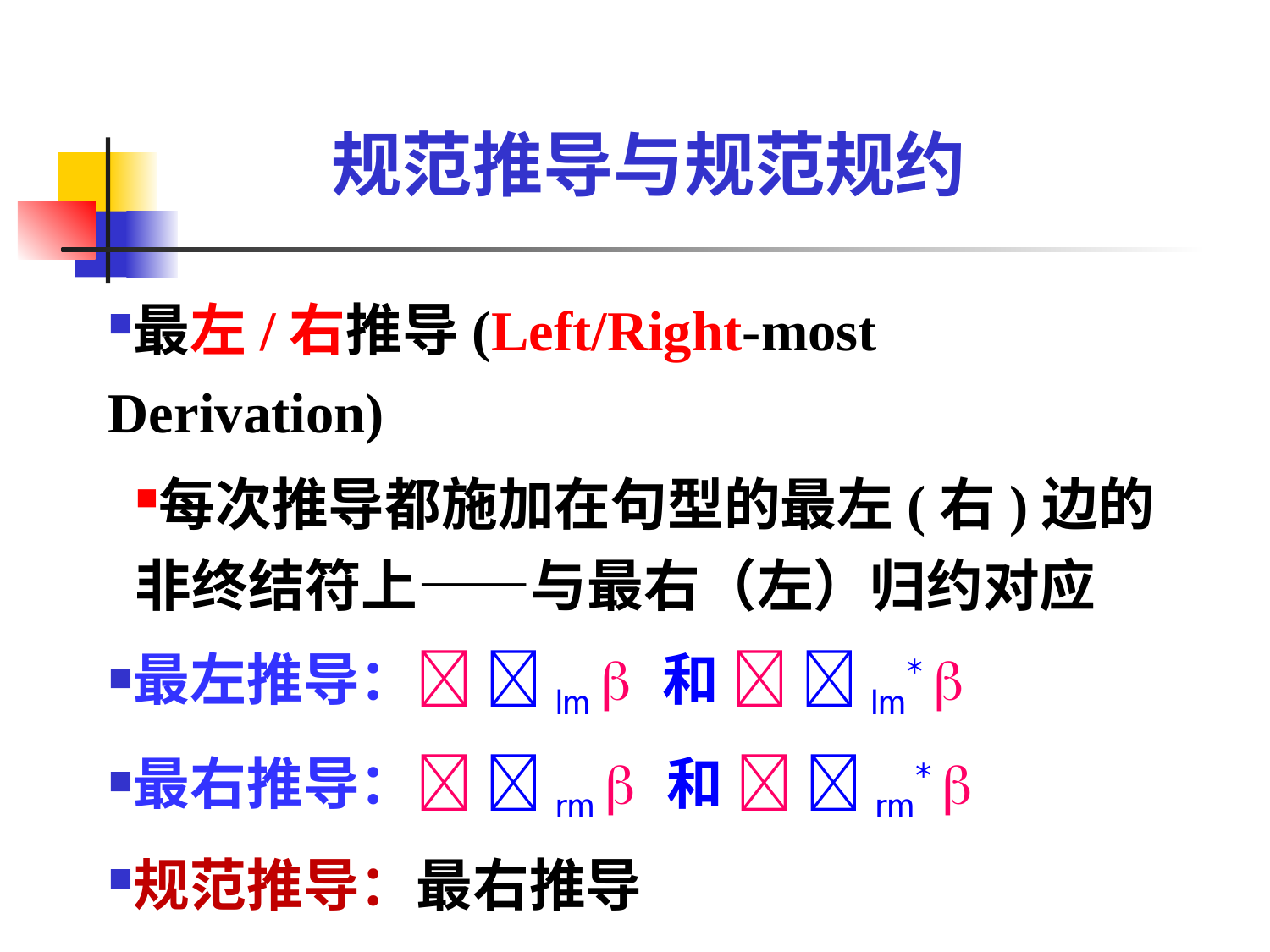

# 规范推导与规范规约
最左/右推导(Left/Right-most Derivation)
每次推导都施加在句型的最左(右)边的非终结符上——与最右（左）归约对应
最左推导：α ⇒lm β 和 α ⇒lm* β
最右推导：α ⇒rm β 和 α ⇒rm* β
规范推导：最右推导